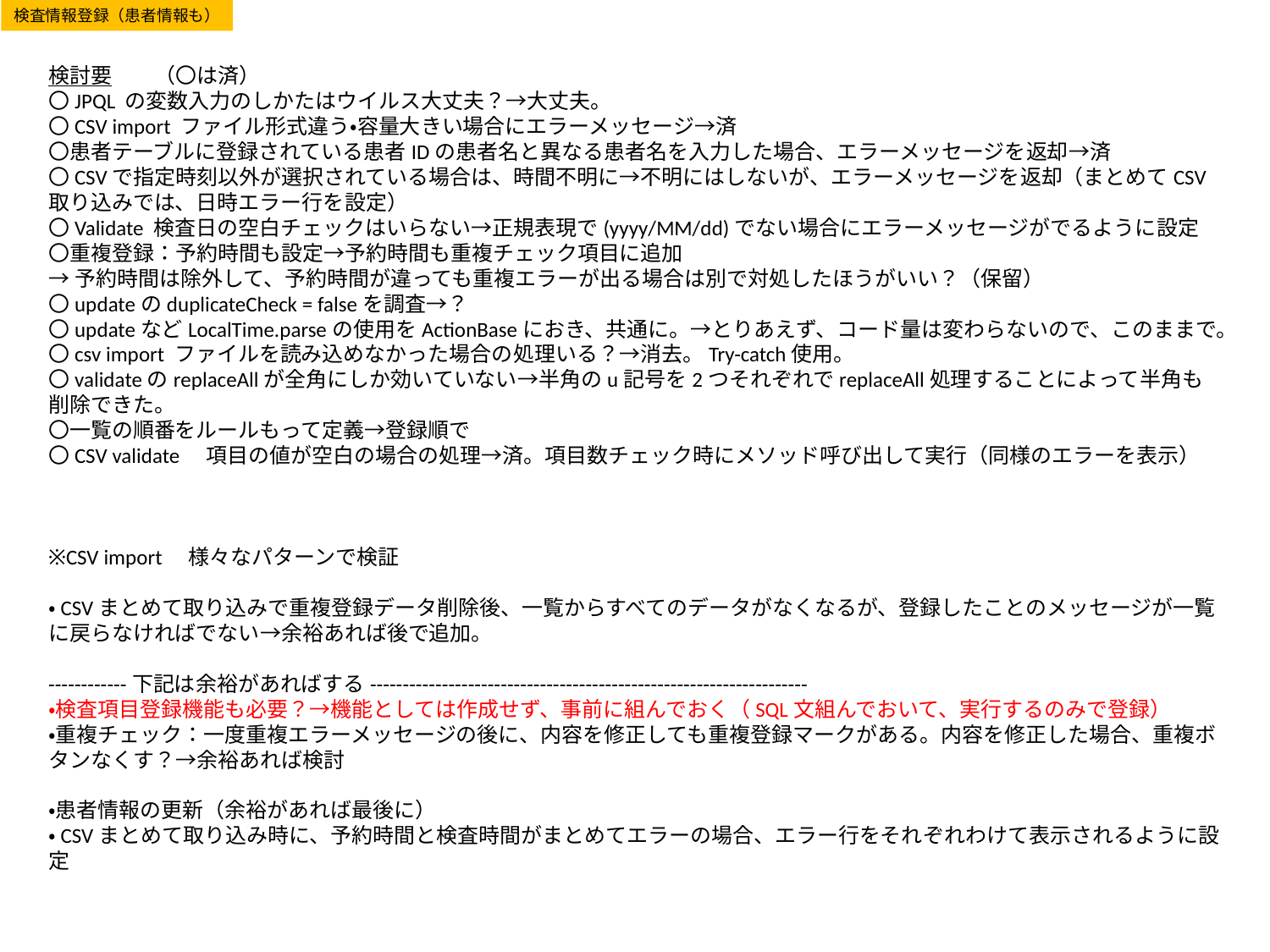

検査情報登録（患者情報も）
検討要　　（〇は済）
〇JPQL の変数入力のしかたはウイルス大丈夫？→大丈夫。
〇CSV import ファイル形式違う・容量大きい場合にエラーメッセージ→済
〇患者テーブルに登録されている患者IDの患者名と異なる患者名を入力した場合、エラーメッセージを返却→済
〇CSVで指定時刻以外が選択されている場合は、時間不明に→不明にはしないが、エラーメッセージを返却（まとめてCSV取り込みでは、日時エラー行を設定）
〇Validate 検査日の空白チェックはいらない→正規表現で(yyyy/MM/dd)でない場合にエラーメッセージがでるように設定
〇重複登録：予約時間も設定→予約時間も重複チェック項目に追加
→予約時間は除外して、予約時間が違っても重複エラーが出る場合は別で対処したほうがいい？（保留）
〇updateのduplicateCheck = falseを調査→？
〇updateなどLocalTime.parseの使用をActionBaseにおき、共通に。→とりあえず、コード量は変わらないので、このままで。
〇csv import ファイルを読み込めなかった場合の処理いる？→消去。Try-catch使用。
〇validateのreplaceAllが全角にしか効いていない→半角のu記号を2つそれぞれでreplaceAll処理することによって半角も削除できた。
〇一覧の順番をルールもって定義→登録順で
〇CSV validate　項目の値が空白の場合の処理→済。項目数チェック時にメソッド呼び出して実行（同様のエラーを表示）

※CSV import　様々なパターンで検証

・CSVまとめて取り込みで重複登録データ削除後、一覧からすべてのデータがなくなるが、登録したことのメッセージが一覧に戻らなければでない→余裕あれば後で追加。

------------下記は余裕があればする-------------------------------------------------------------------
・検査項目登録機能も必要？→機能としては作成せず、事前に組んでおく（SQL文組んでおいて、実行するのみで登録）
・重複チェック：一度重複エラーメッセージの後に、内容を修正しても重複登録マークがある。内容を修正した場合、重複ボタンなくす？→余裕あれば検討

・患者情報の更新（余裕があれば最後に）
・CSVまとめて取り込み時に、予約時間と検査時間がまとめてエラーの場合、エラー行をそれぞれわけて表示されるように設定